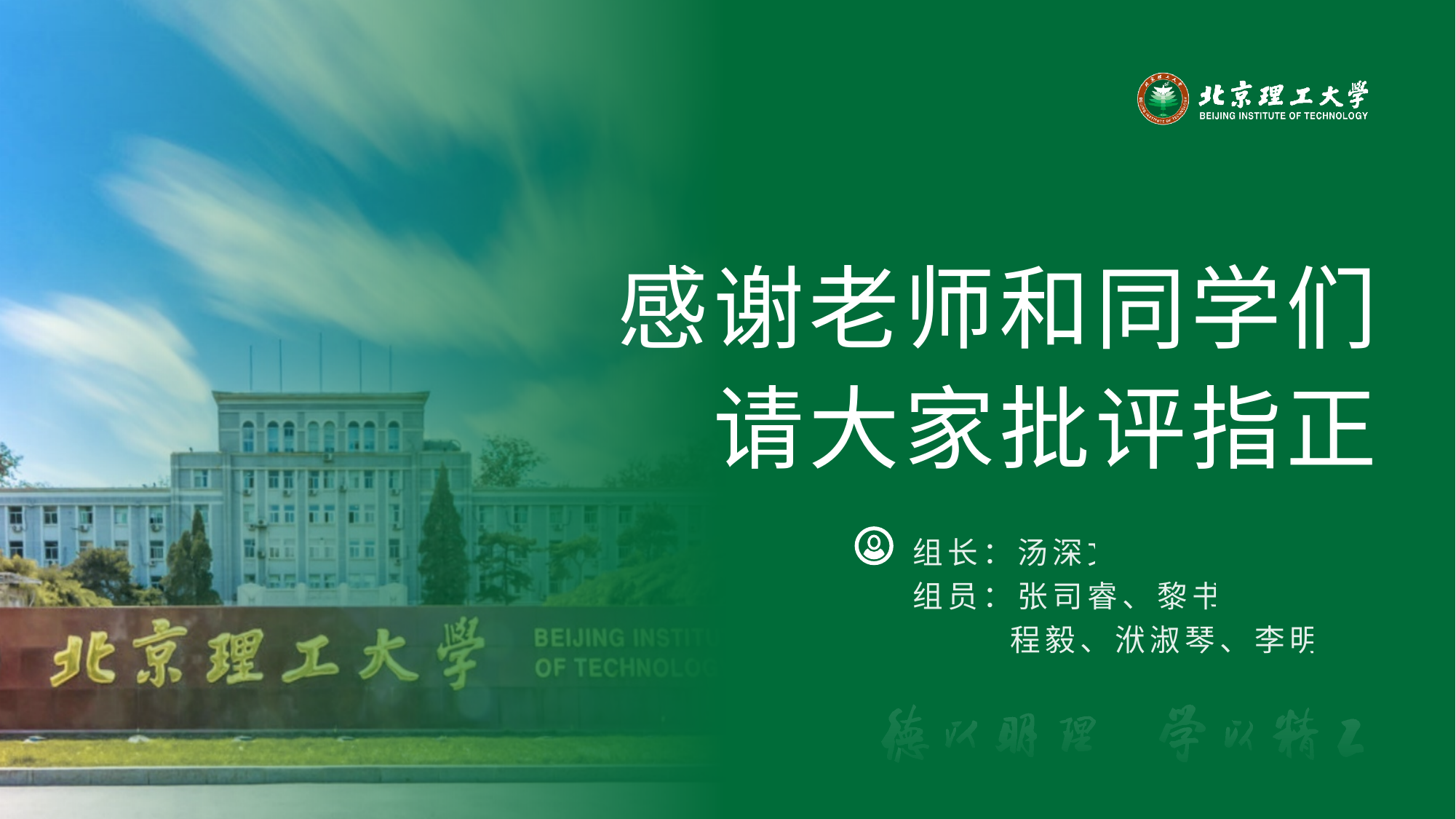

感谢老师和同学们
请大家批评指正

组长：汤深文
组员：张司睿、黎书萌
        程毅、洑淑琴、李明昊